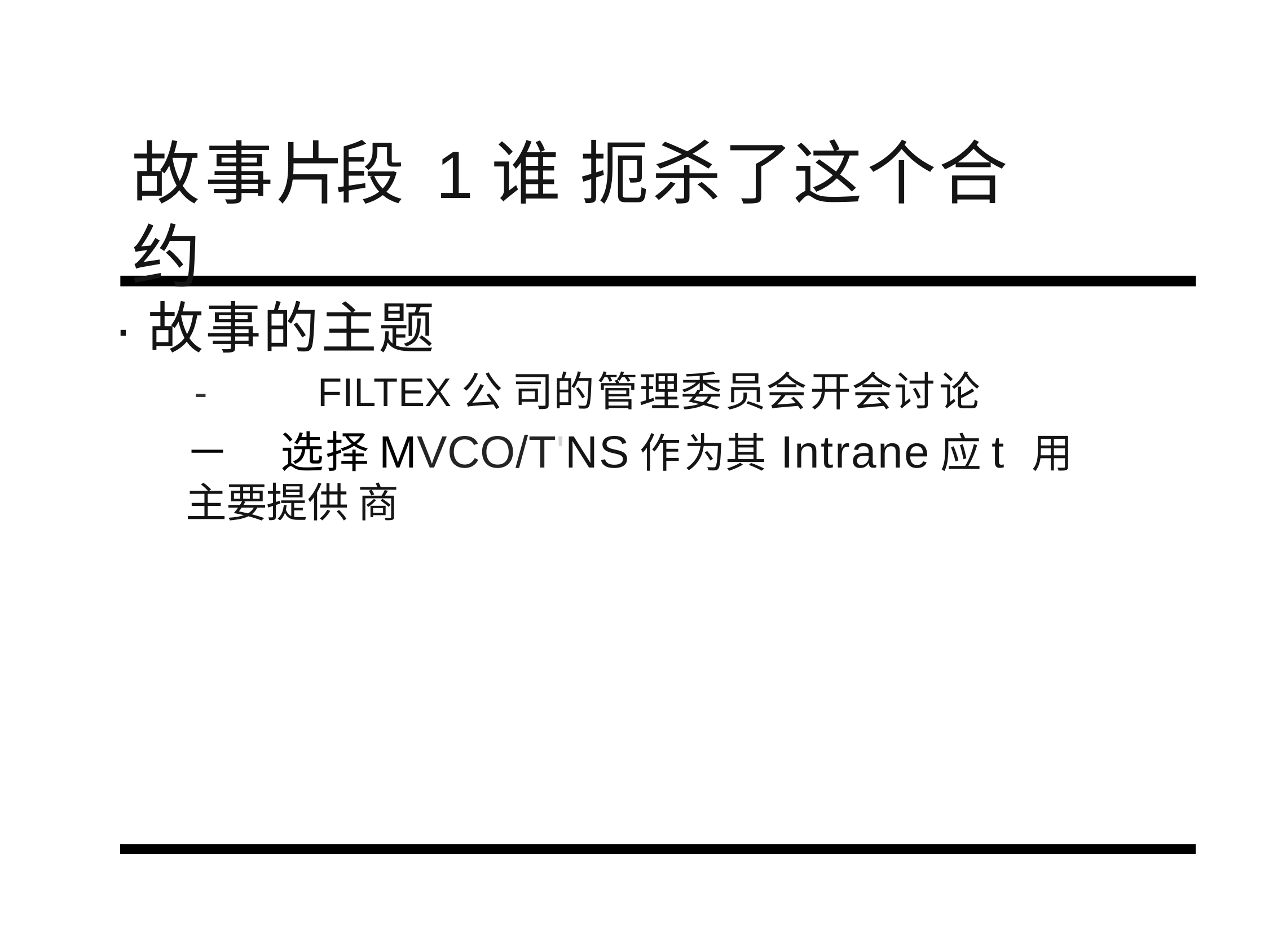

# 故事片段 1谁 扼杀了这个合约

·故事的主题
-	FILTEX公 司的管理委员会开会讨论
－选择MVCO/T'NS作为其Intrane应t	用主要提供商